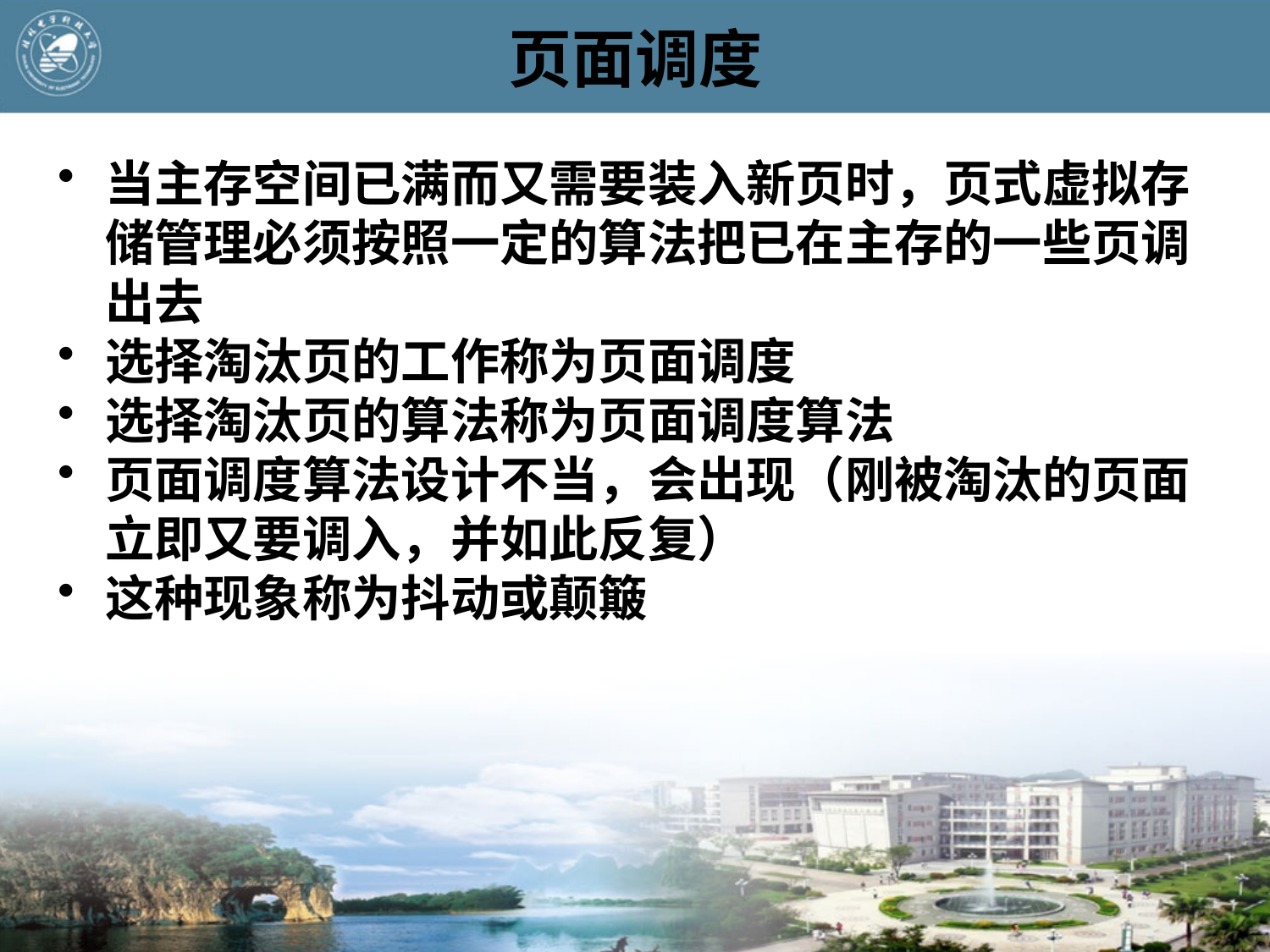

# 页面调度
当主存空间已满而又需要装入新页时，页式虚拟存储管理必须按照一定的算法把已在主存的一些页调出去
选择淘汰页的工作称为页面调度
选择淘汰页的算法称为页面调度算法
页面调度算法设计不当，会出现（刚被淘汰的页面立即又要调入，并如此反复）
这种现象称为抖动或颠簸